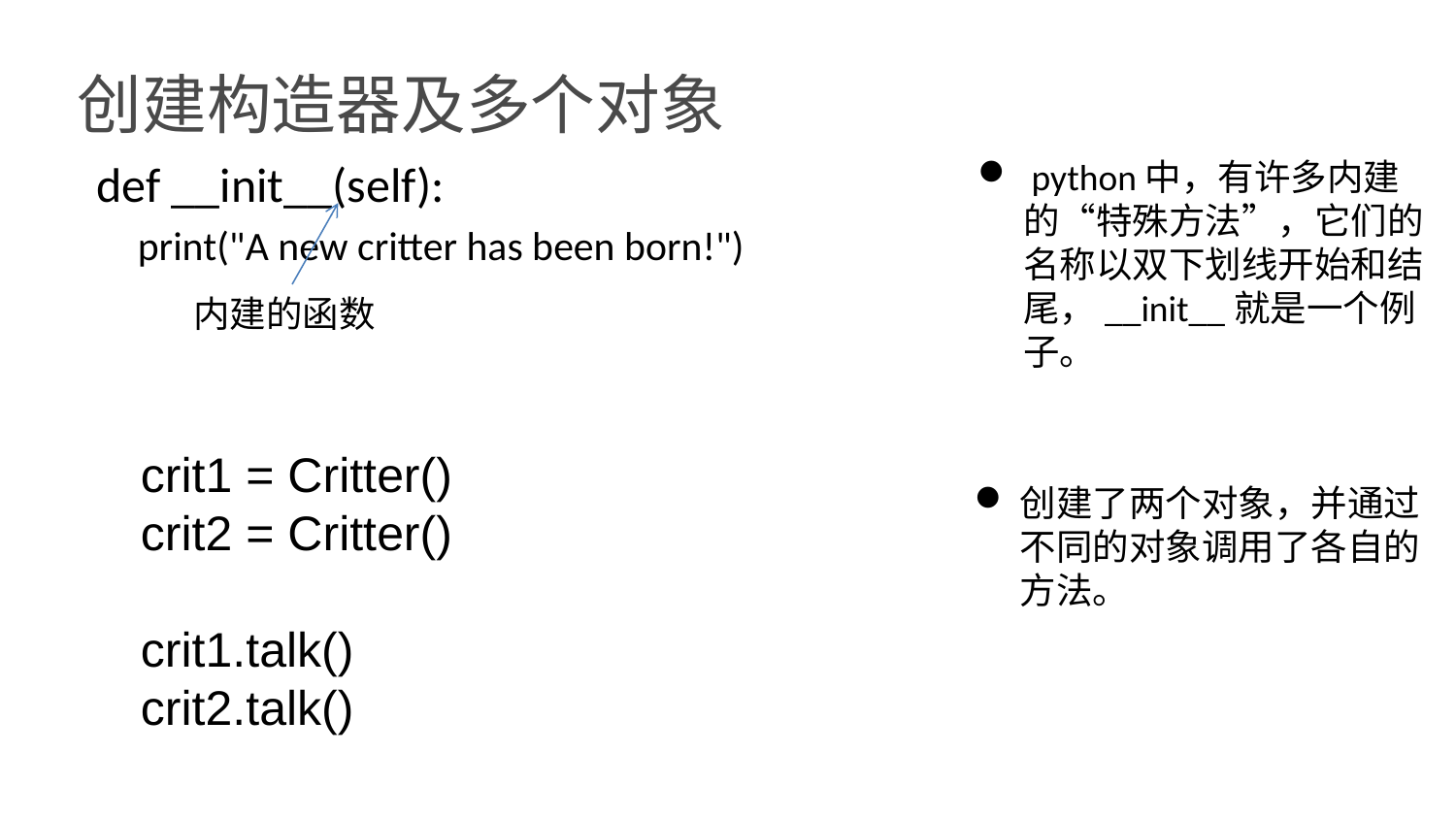

创建构造器及多个对象
   def __init__(self):
        print("A new critter has been born!")
 python中，有许多内建的“特殊方法”，它们的名称以双下划线开始和结尾，__init__就是一个例子。
内建的函数
crit1 = Critter()
crit2 = Critter()

crit1.talk()
crit2.talk()
创建了两个对象，并通过不同的对象调用了各自的方法。
11